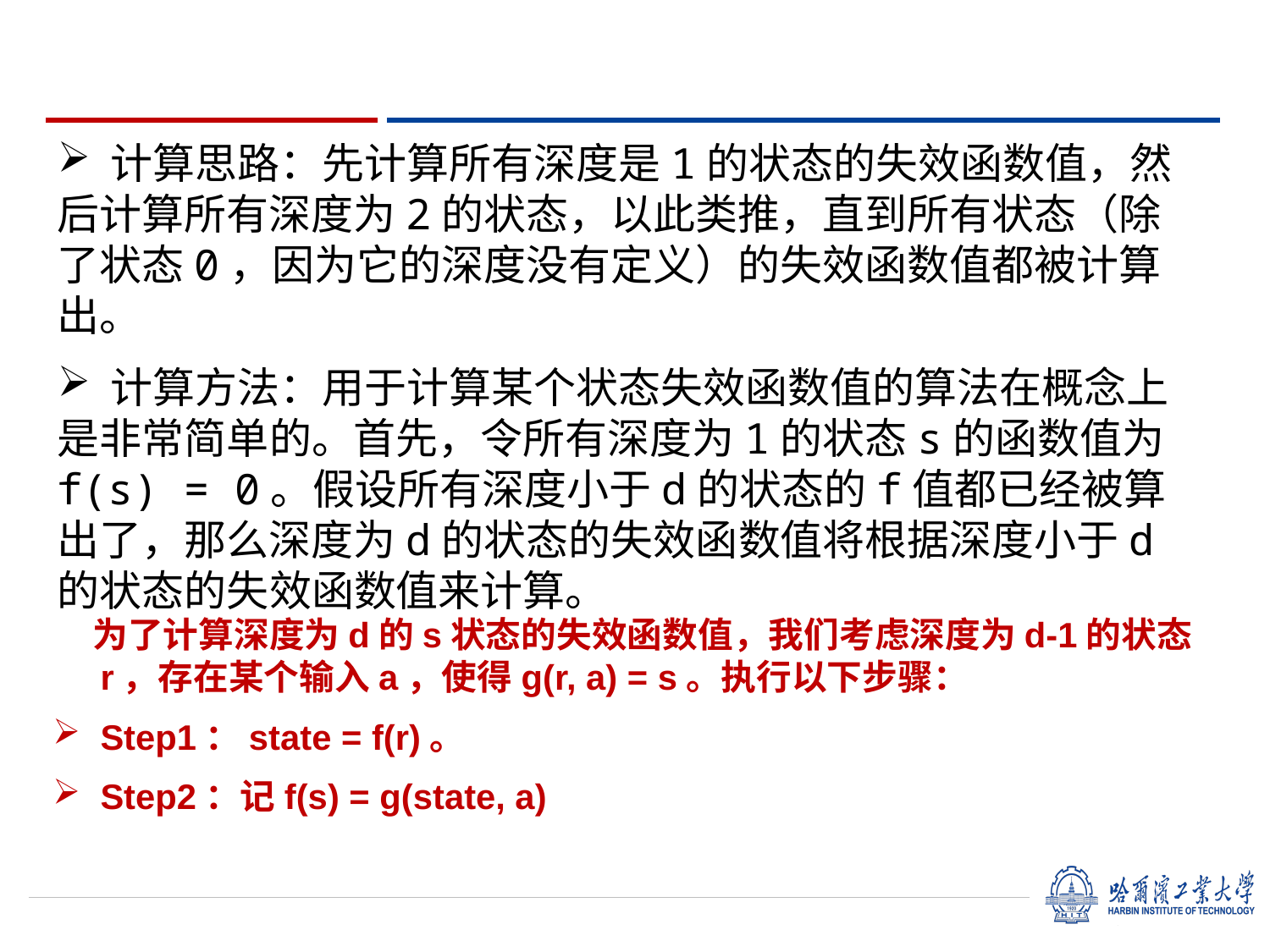

计算思路：先计算所有深度是1的状态的失效函数值，然后计算所有深度为2的状态，以此类推，直到所有状态（除了状态0，因为它的深度没有定义）的失效函数值都被计算出。
 计算方法：用于计算某个状态失效函数值的算法在概念上是非常简单的。首先，令所有深度为1的状态s的函数值为f(s) = 0。假设所有深度小于d的状态的f值都已经被算出了，那么深度为d的状态的失效函数值将根据深度小于d的状态的失效函数值来计算。

    为了计算深度为d的s状态的失效函数值，我们考虑深度为d-1的状态r，存在某个输入a，使得g(r, a) = s。执行以下步骤：
Step1：state = f(r)。
Step2：记f(s) = g(state, a)